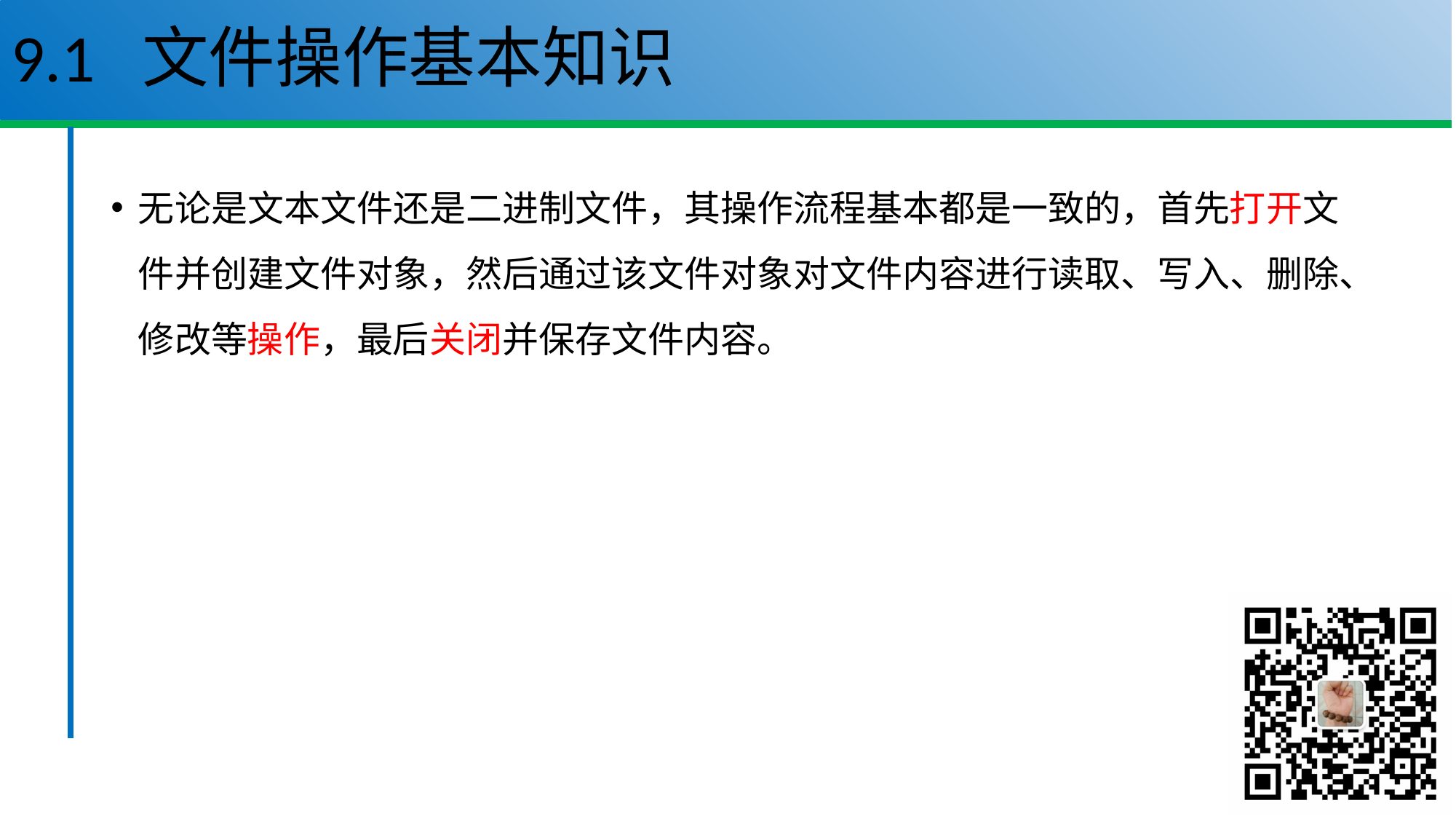

# 9.1  文件操作基本知识
无论是文本文件还是二进制文件，其操作流程基本都是一致的，首先打开文件并创建文件对象，然后通过该文件对象对文件内容进行读取、写入、删除、修改等操作，最后关闭并保存文件内容。
4